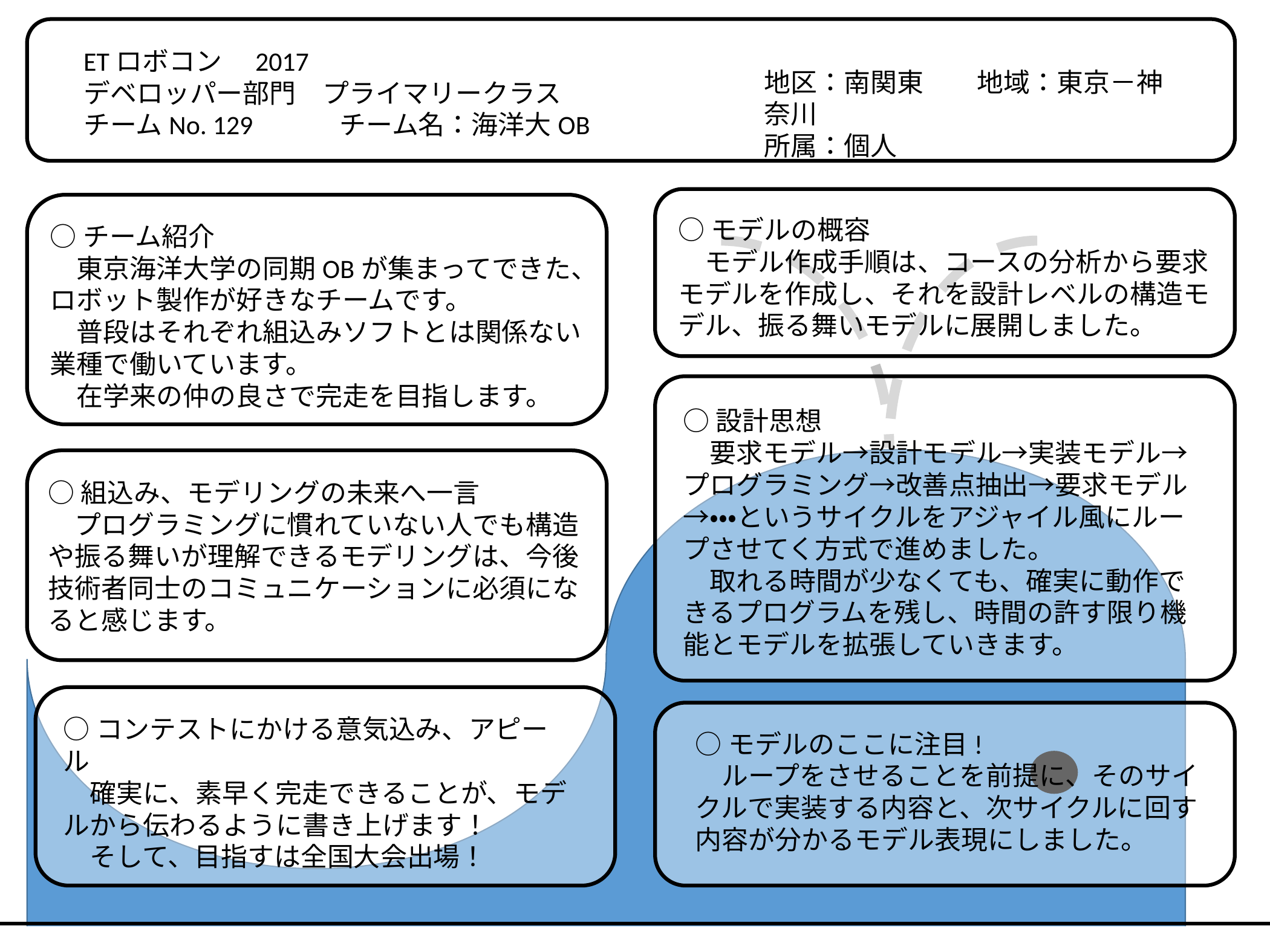

ETロボコン　2017
デベロッパー部門　プライマリークラス
チームNo. 129　　　チーム名：海洋大OB
地区：南関東　　地域：東京－神奈川
所属：個人

○モデルの概容
　モデル作成手順は、コースの分析から要求モデルを作成し、それを設計レベルの構造モデル、振る舞いモデルに展開しました。

○チーム紹介
　東京海洋大学の同期OBが集まってできた、ロボット製作が好きなチームです。
　普段はそれぞれ組込みソフトとは関係ない業種で働いています。
　在学来の仲の良さで完走を目指します。

○設計思想
　要求モデル→設計モデル→実装モデル→プログラミング→改善点抽出→要求モデル→・・・というサイクルをアジャイル風にループさせてく方式で進めました。
　取れる時間が少なくても、確実に動作できるプログラムを残し、時間の許す限り機能とモデルを拡張していきます。

○組込み、モデリングの未来へ一言
　プログラミングに慣れていない人でも構造や振る舞いが理解できるモデリングは、今後技術者同士のコミュニケーションに必須になると感じます。

○コンテストにかける意気込み、アピール
　確実に、素早く完走できることが、モデルから伝わるように書き上げます！
　そして、目指すは全国大会出場！

○モデルのここに注目!
　ループをさせることを前提に、そのサイクルで実装する内容と、次サイクルに回す内容が分かるモデル表現にしました。